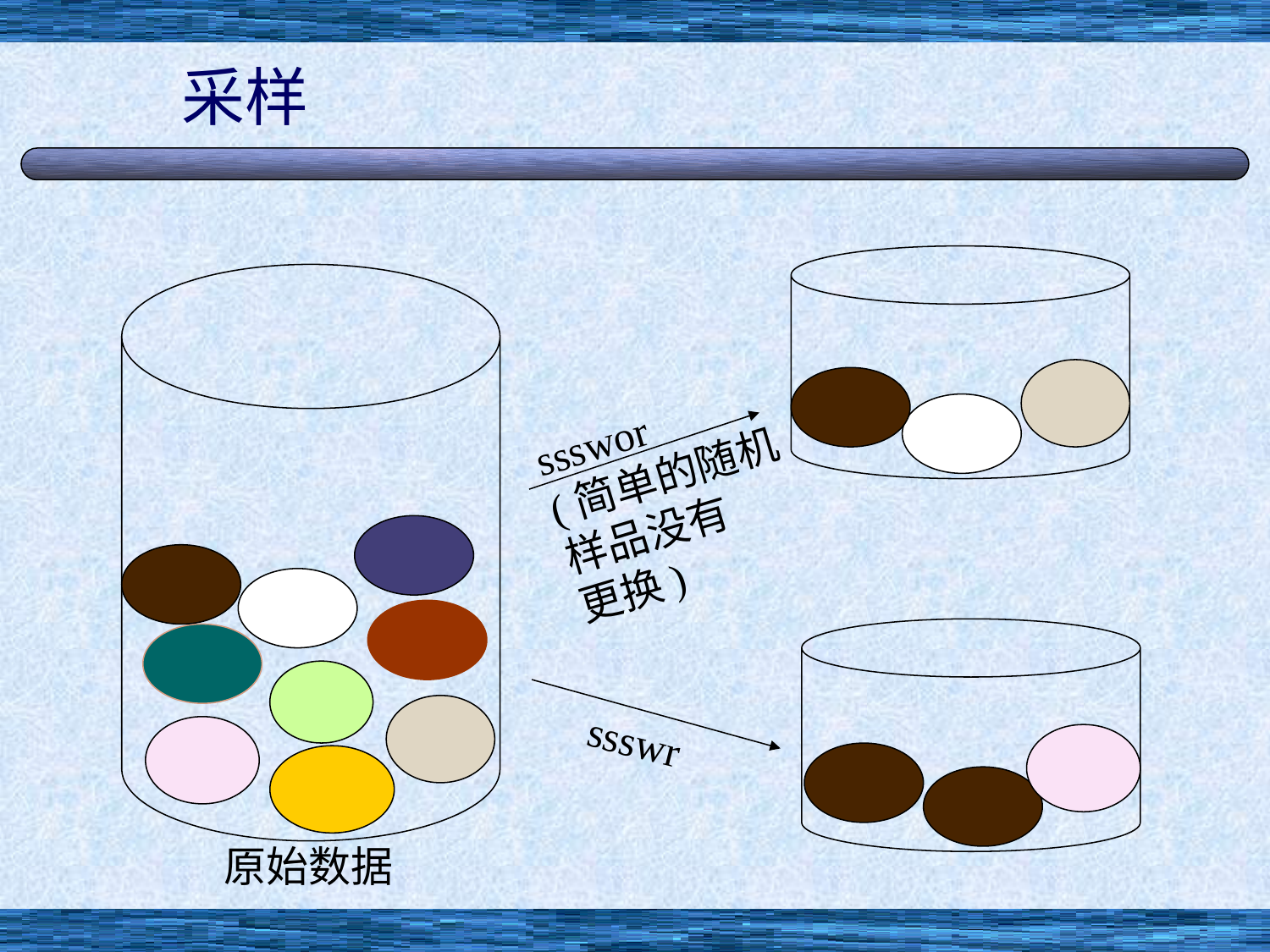

采样

ssswor
(简单的随机
样品没有
更换)

ssswr

原始数据